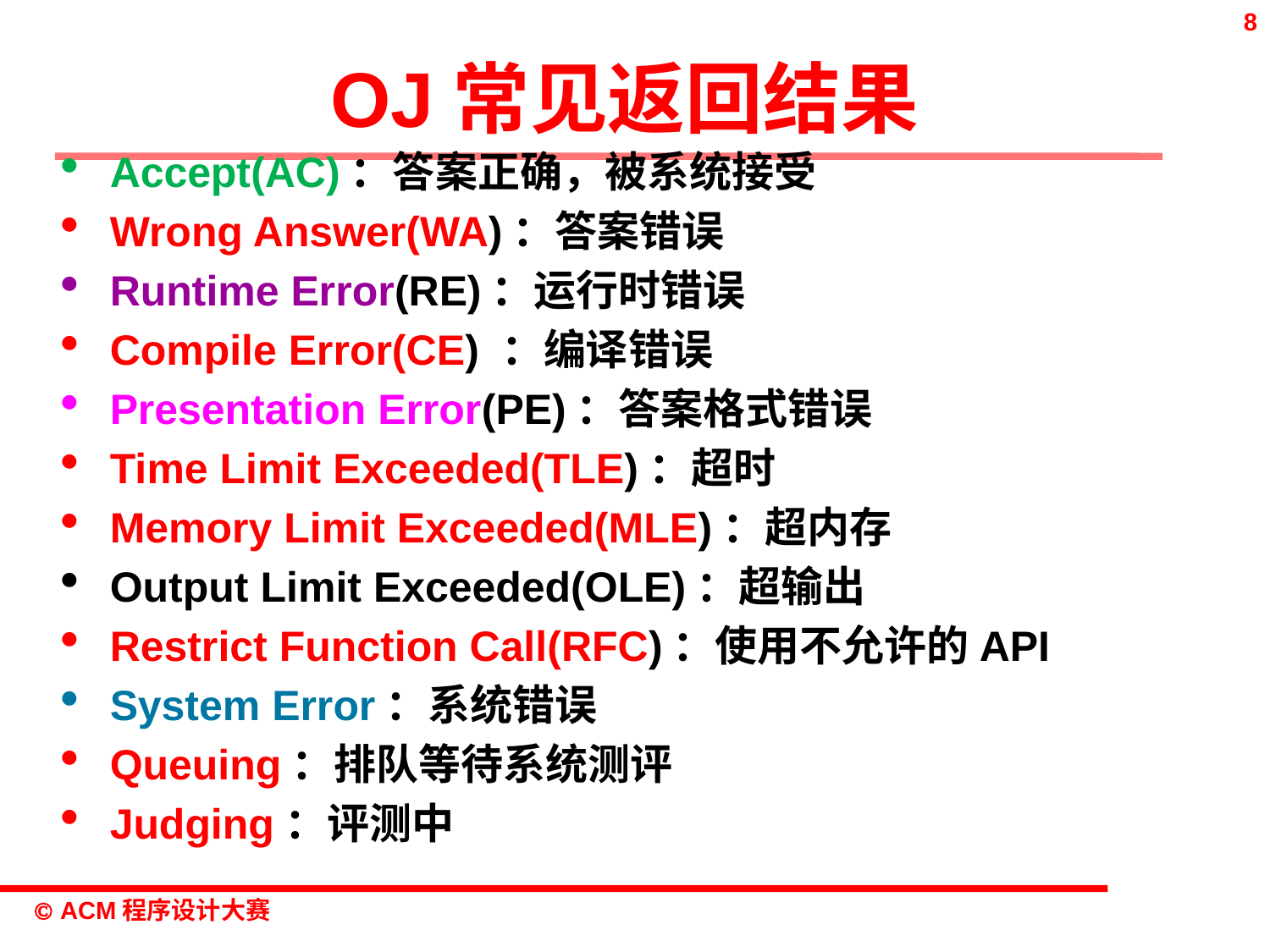

# OJ常见返回结果
Accept(AC)：答案正确，被系统接受
Wrong Answer(WA)：答案错误
Runtime Error(RE)：运行时错误
Compile Error(CE) ：编译错误
Presentation Error(PE)：答案格式错误
Time Limit Exceeded(TLE)：超时
Memory Limit Exceeded(MLE)：超内存
Output Limit Exceeded(OLE)：超输出
Restrict Function Call(RFC)：使用不允许的API
System Error：系统错误
Queuing：排队等待系统测评
Judging：评测中